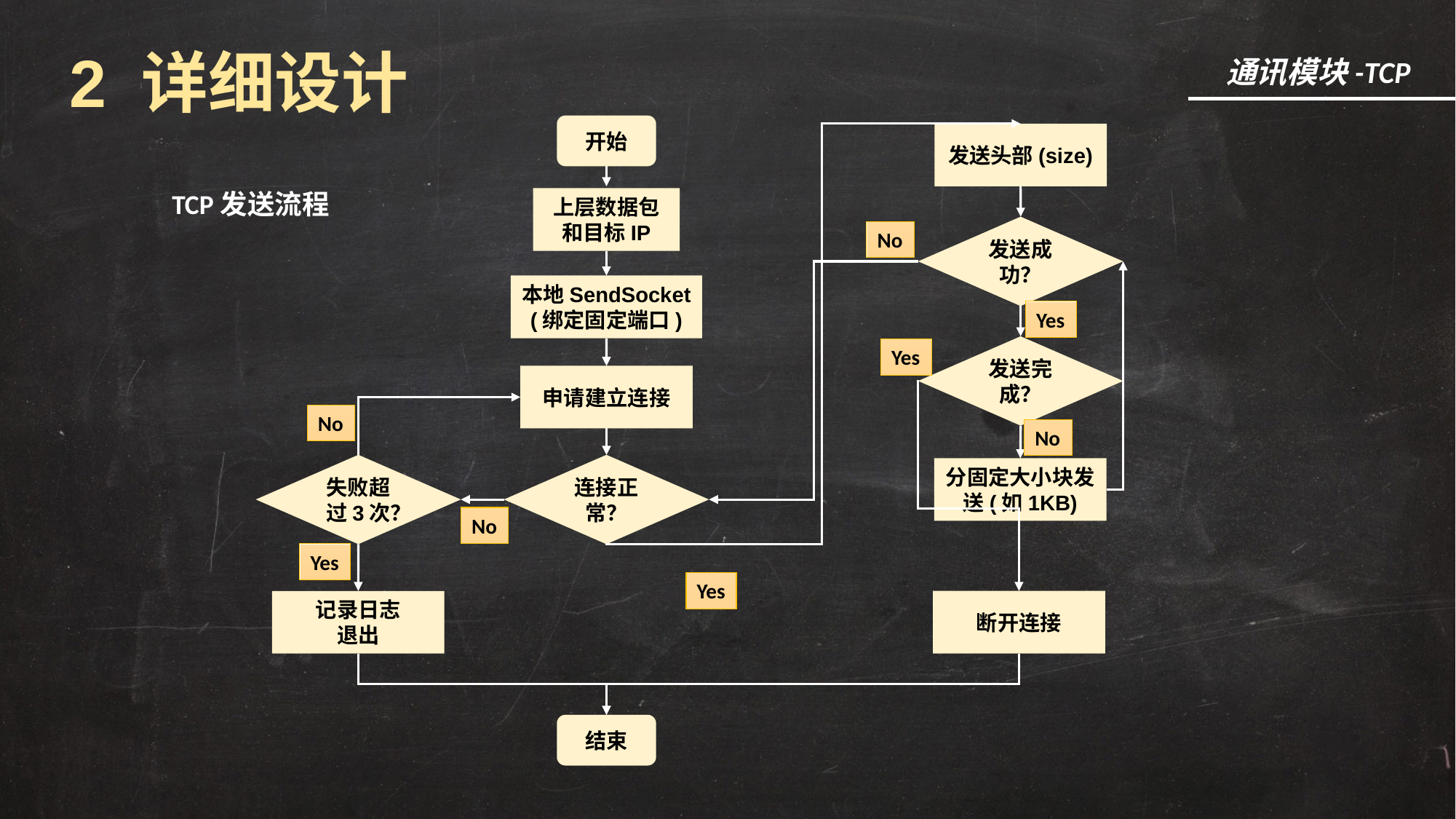

2 详细设计
通讯模块-TCP
开始
发送头部(size)
TCP发送流程
上层数据包和目标IP
发送成功？
No
本地SendSocket
(绑定固定端口)
Yes
发送完成？
Yes
申请建立连接
No
No
失败超过3次？
连接正常？
分固定大小块发送(如1KB)
No
Yes
Yes
断开连接
记录日志
退出
结束